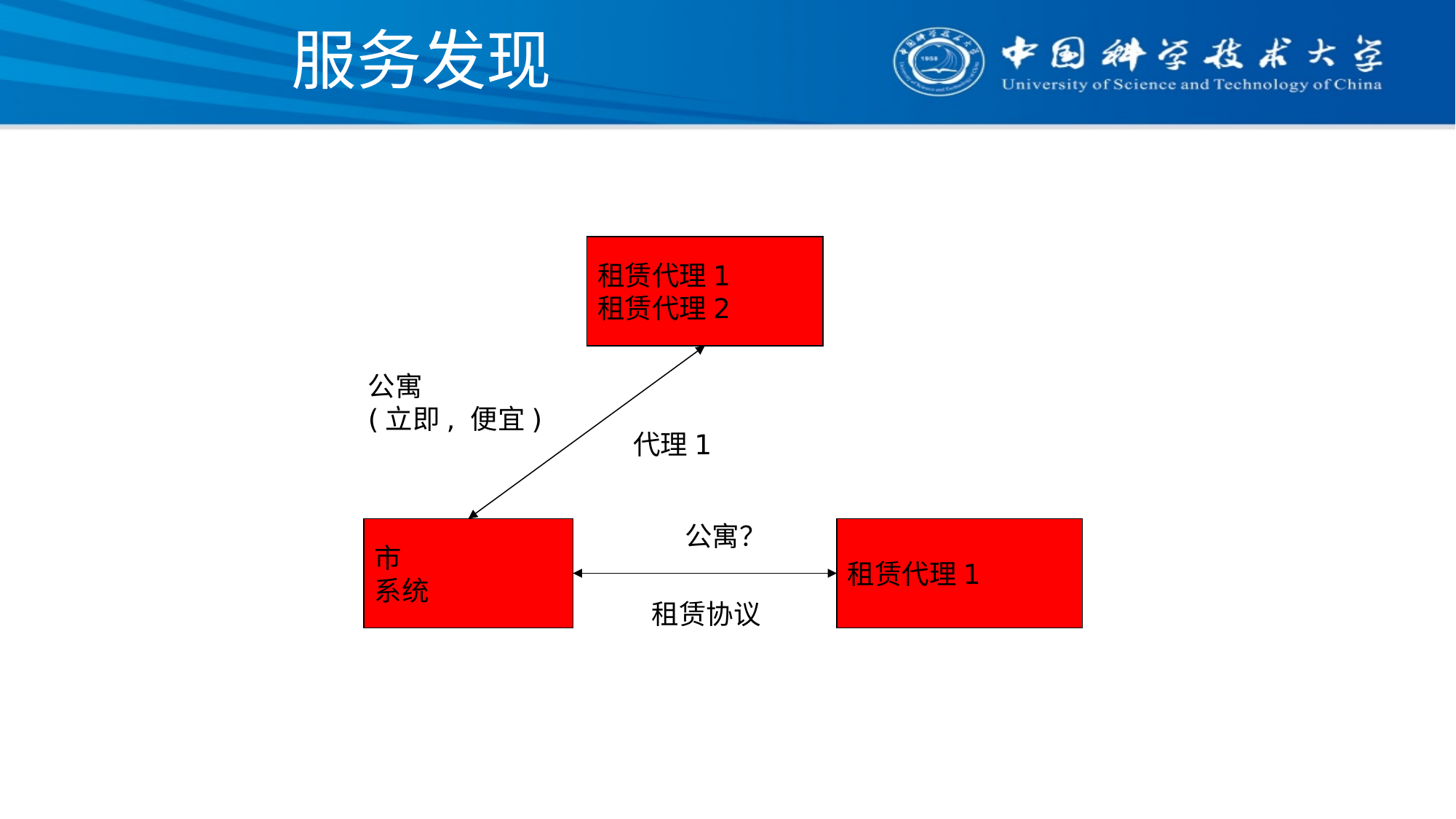

# 服务发现
租赁代理1
租赁代理2
公寓
(立即, 便宜)
代理1
公寓？
市
系统
租赁代理1
租赁协议